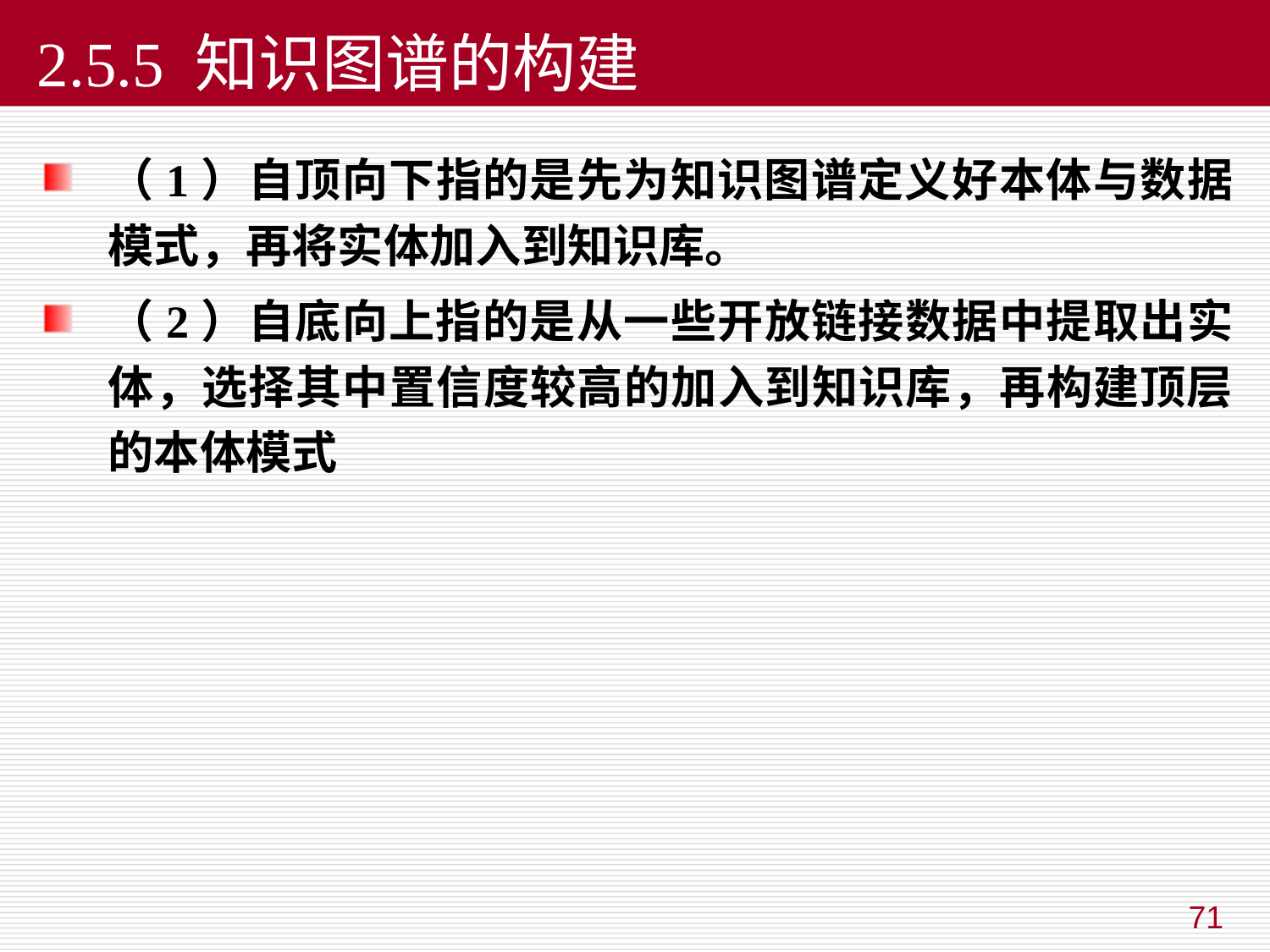

# 2.5.5 知识图谱的构建
（1）自顶向下指的是先为知识图谱定义好本体与数据模式，再将实体加入到知识库。
（2）自底向上指的是从一些开放链接数据中提取出实体，选择其中置信度较高的加入到知识库，再构建顶层的本体模式
71